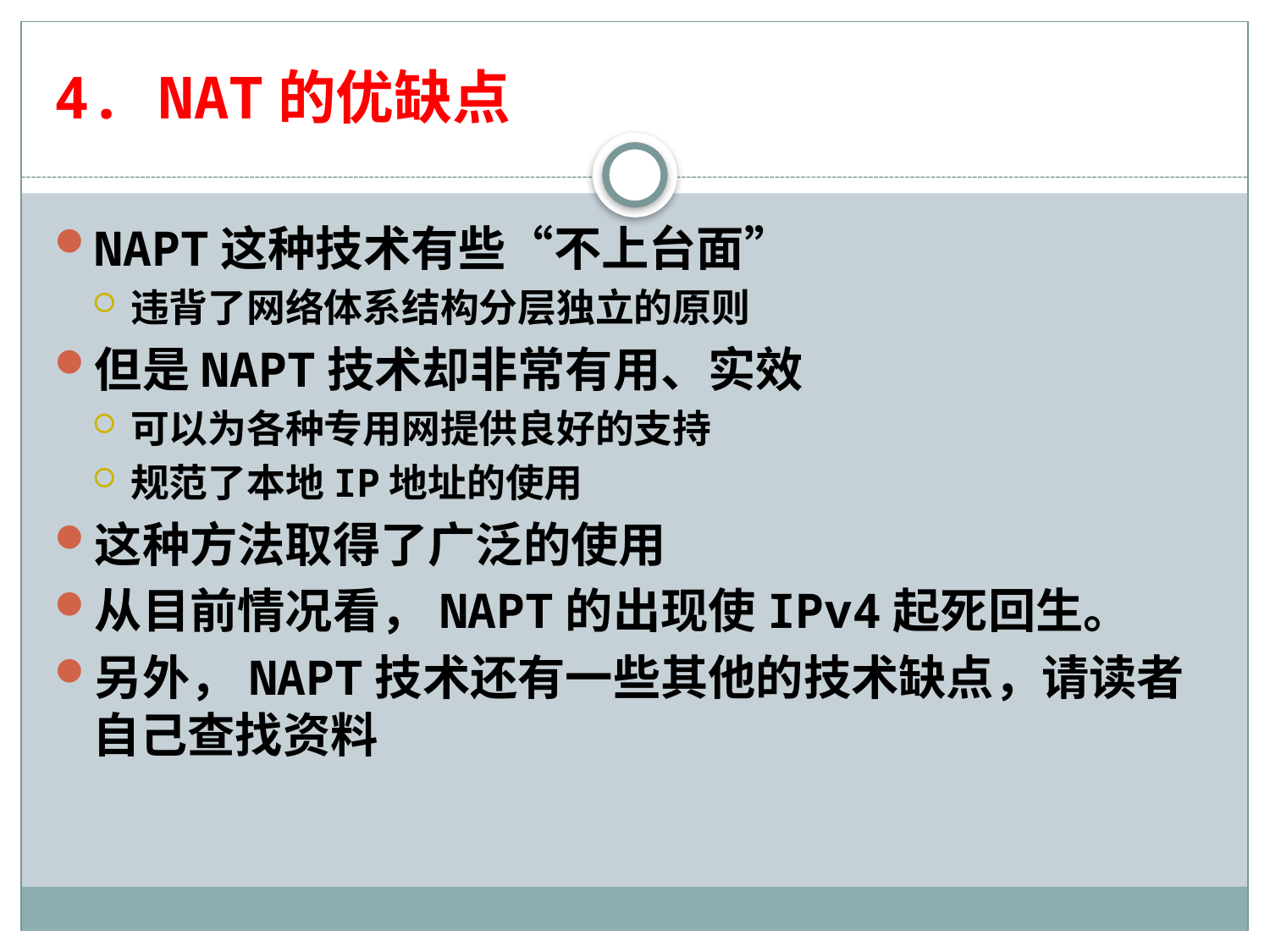

# 4. NAT的优缺点
NAPT这种技术有些“不上台面”
违背了网络体系结构分层独立的原则
但是NAPT技术却非常有用、实效
可以为各种专用网提供良好的支持
规范了本地IP地址的使用
这种方法取得了广泛的使用
从目前情况看，NAPT的出现使IPv4起死回生。
另外，NAPT技术还有一些其他的技术缺点，请读者自己查找资料